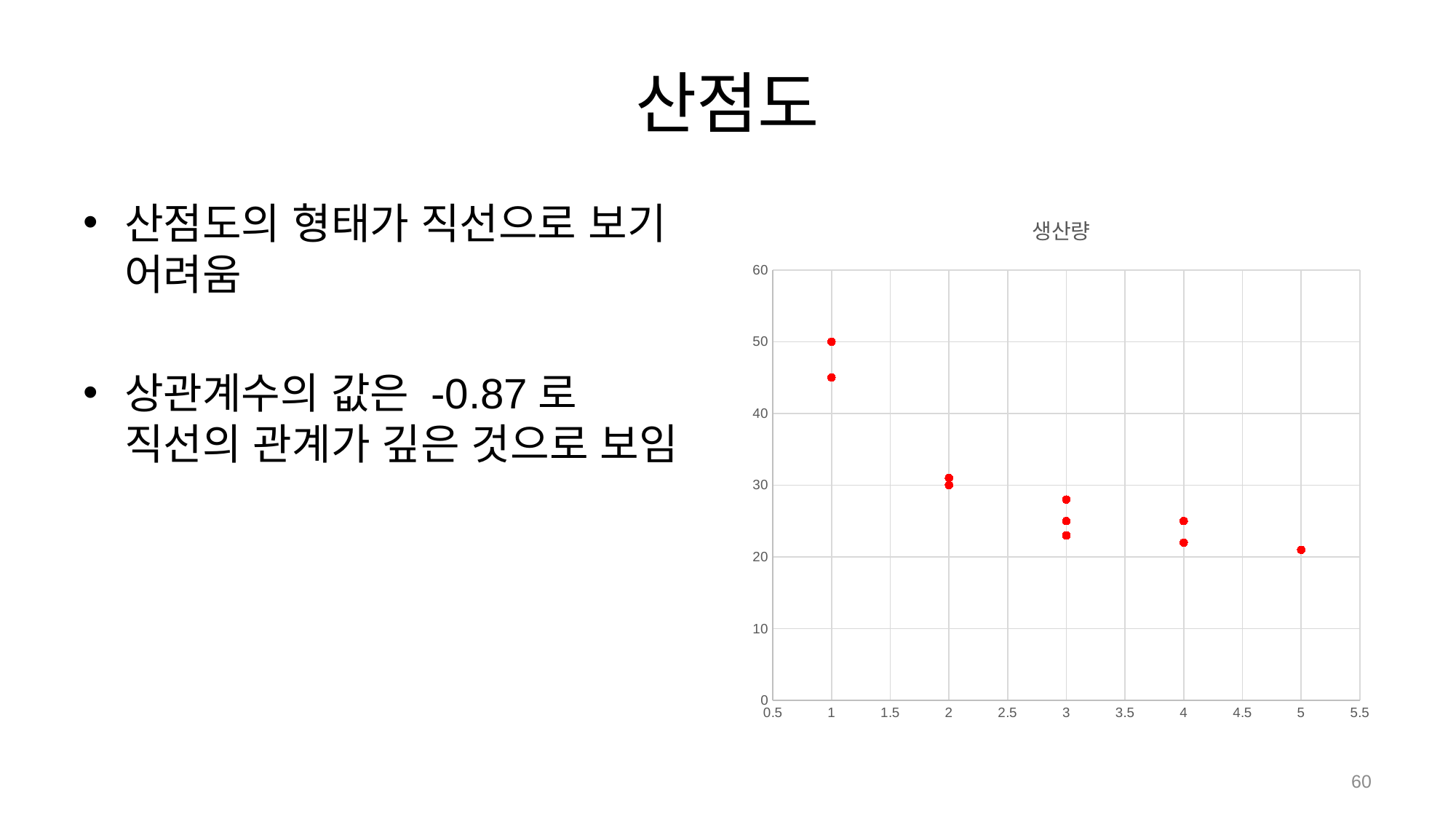

# 산점도
산점도의 형태가 직선으로 보기 어려움

상관계수의 값은 -0.87로 직선의 관계가 깊은 것으로 보임

### Chart:

| Category | 생산량 |
|---|---|
60